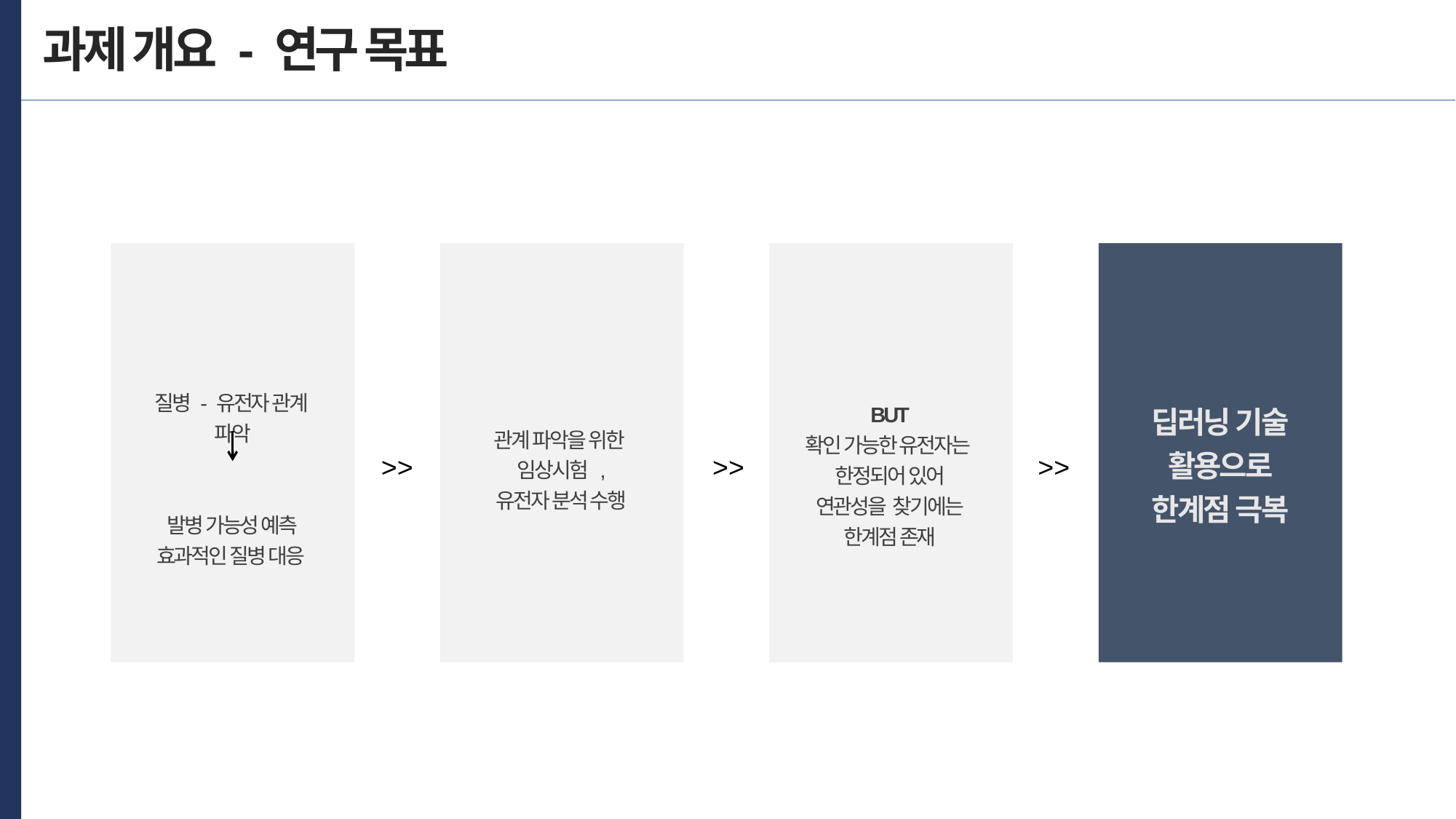

과제 개요 - 연구 목표

질병 - 유전자 관계  파악

발병 가능성 예측
효과적인 질병 대응
BUT
확인 가능한 유전자는
한정되어 있어
연관성을  찾기에는
한계점 존재
딥러닝 기술
활용으로
한계점 극복
관계 파악을 위한
임상시험 ,
유전자 분석 수행
>>
>>
>>